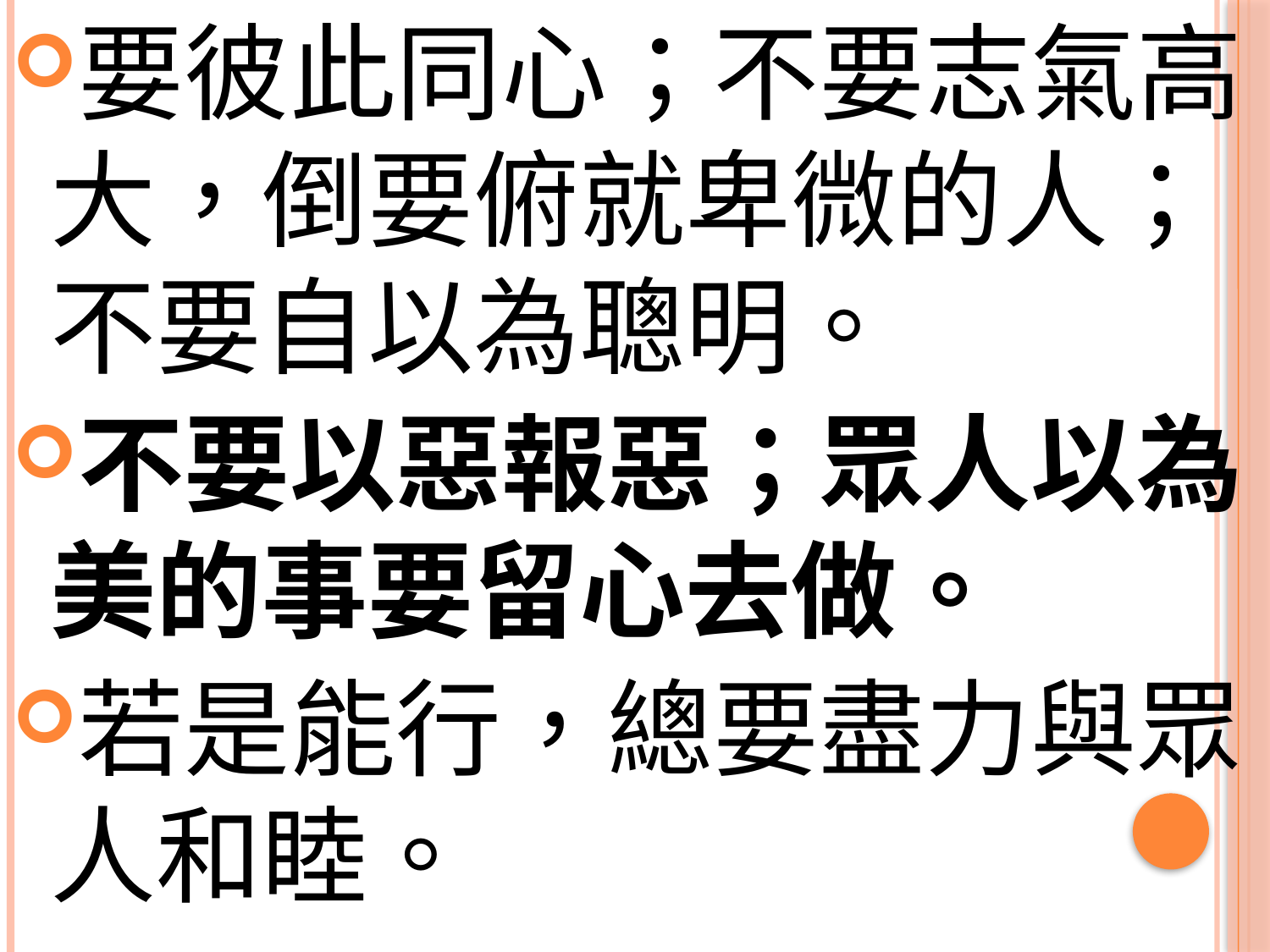

要彼此同心；不要志氣高大，倒要俯就卑微的人；不要自以為聰明。
不要以惡報惡；眾人以為美的事要留心去做。
若是能行，總要盡力與眾人和睦。